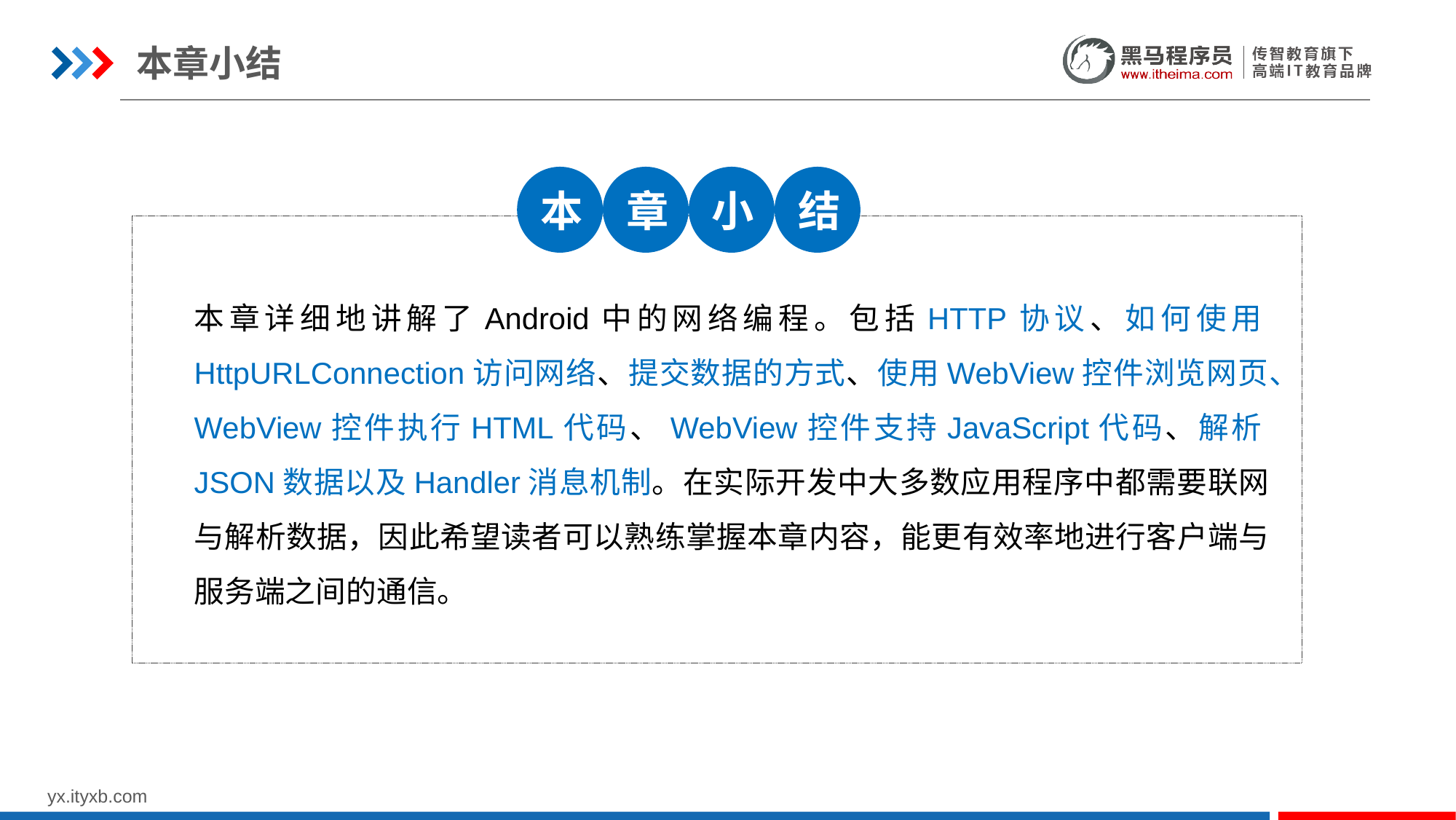

本章小结
本
章
小
结

本章详细地讲解了Android中的网络编程。包括HTTP协议、如何使用HttpURLConnection访问网络、提交数据的方式、使用WebView控件浏览网页、WebView控件执行HTML代码、WebView控件支持JavaScript代码、解析JSON数据以及Handler消息机制。在实际开发中大多数应用程序中都需要联网与解析数据，因此希望读者可以熟练掌握本章内容，能更有效率地进行客户端与服务端之间的通信。